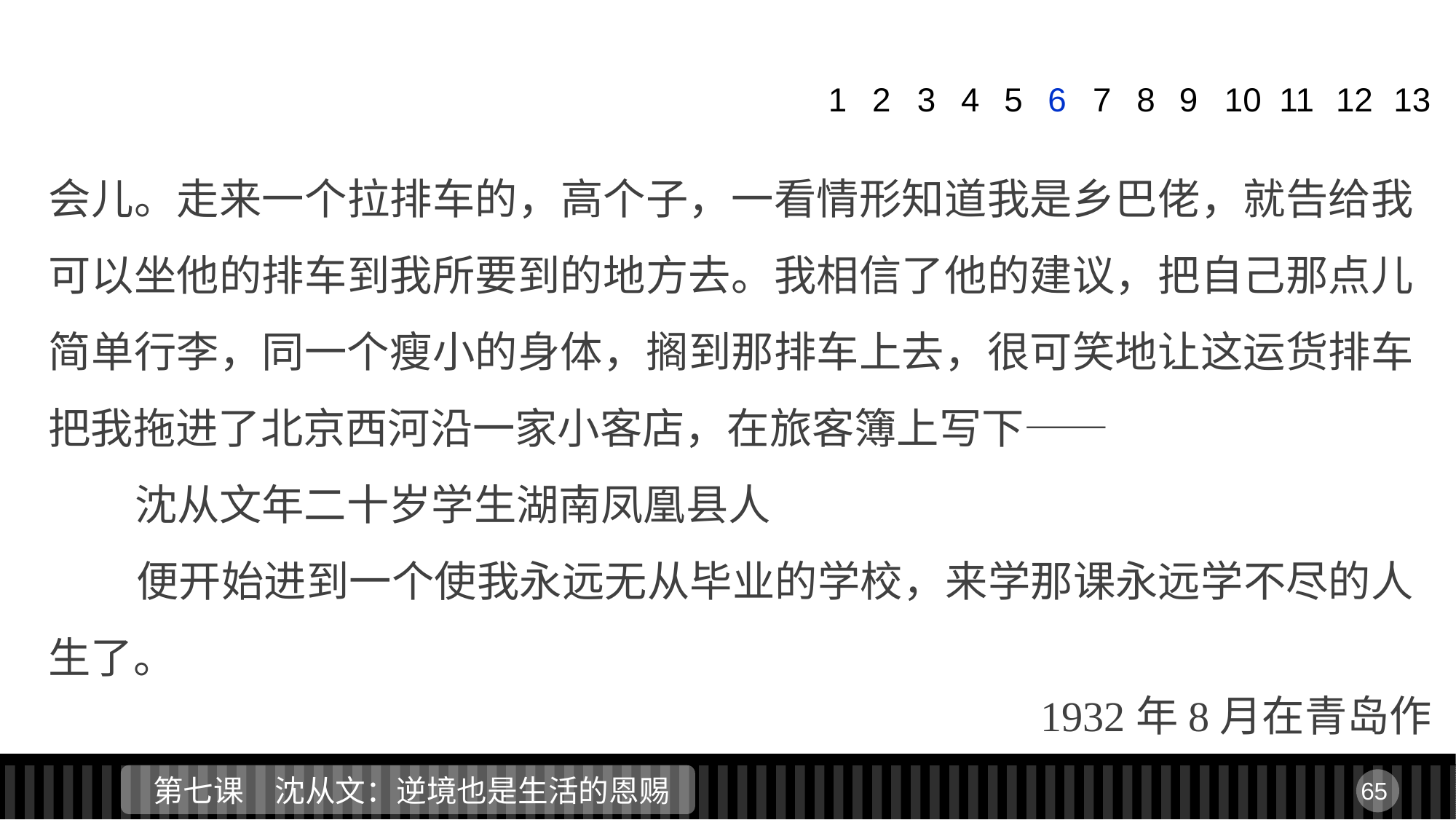

1
2
3
4
5
6
7
8
9
11
12
13
10
会儿。走来一个拉排车的，高个子，一看情形知道我是乡巴佬，就告给我可以坐他的排车到我所要到的地方去。我相信了他的建议，把自己那点儿简单行李，同一个瘦小的身体，搁到那排车上去，很可笑地让这运货排车把我拖进了北京西河沿一家小客店，在旅客簿上写下——
        沈从文年二十岁学生湖南凤凰县人
        便开始进到一个使我永远无从毕业的学校，来学那课永远学不尽的人生了。
1932年8月在青岛作